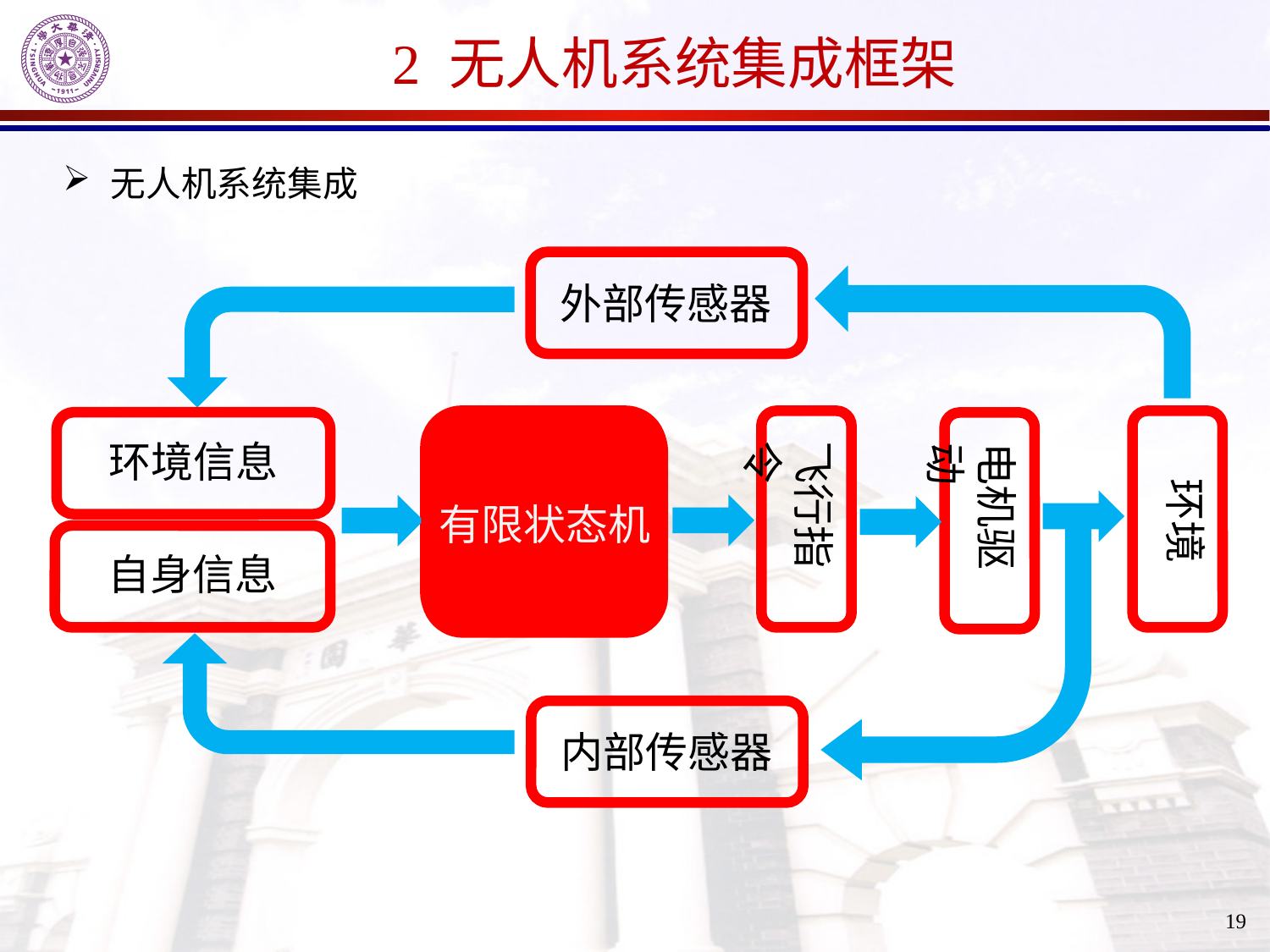

# 2 无人机系统集成框架
无人机系统集成

外部传感器

任务决策路径规划
健康评估
失效保护

飞行指令

环境

环境信息

电机驱动

自身信息

内部传感器

有限状态机
19